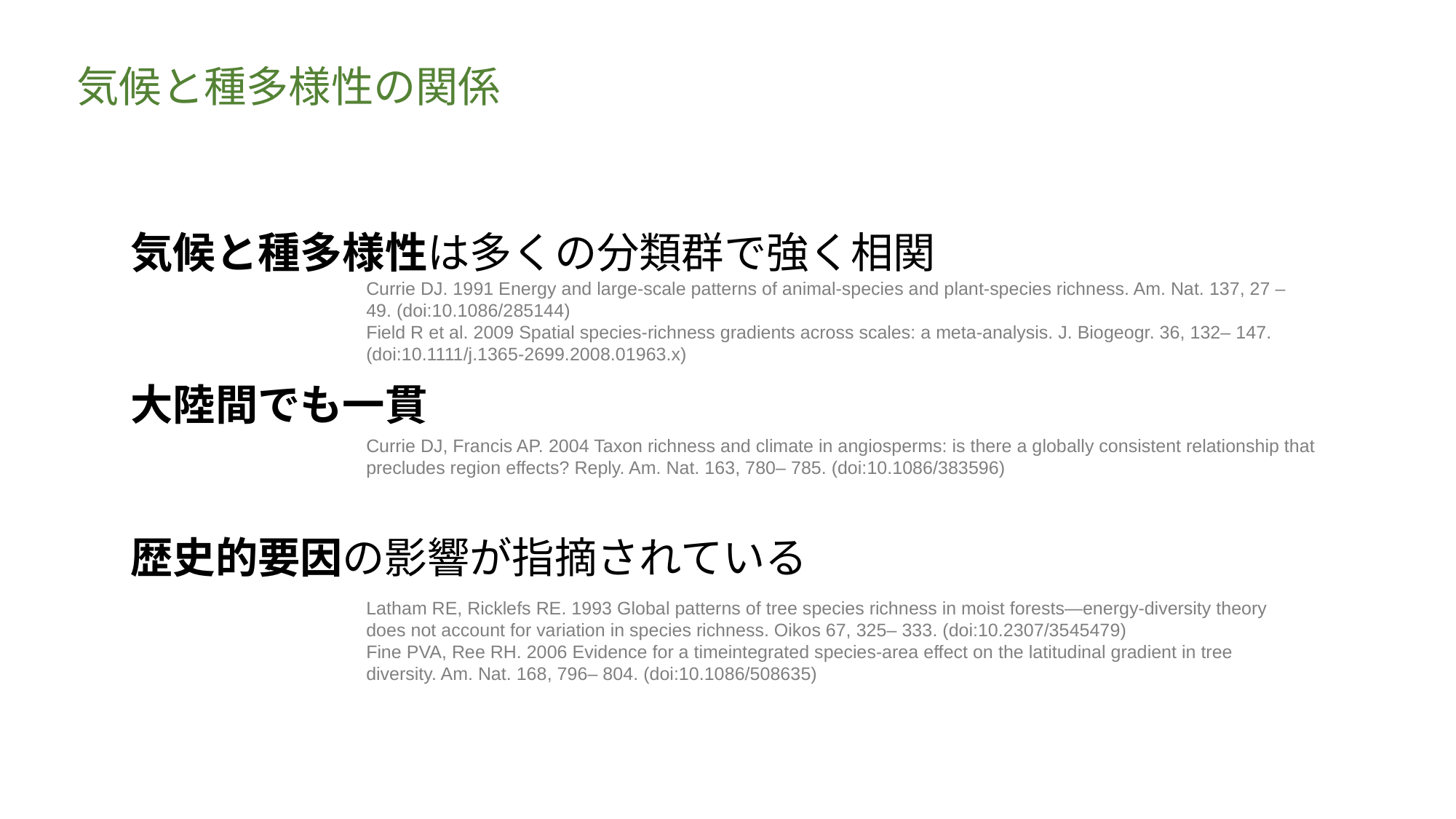

気候と種多様性の関係
気候と種多様性は多くの分類群で強く相関

大陸間でも一貫

歴史的要因の影響が指摘されている
Currie DJ. 1991 Energy and large-scale patterns of animal-species and plant-species richness. Am. Nat. 137, 27 – 49. (doi:10.1086/285144)
Field R et al. 2009 Spatial species-richness gradients across scales: a meta-analysis. J. Biogeogr. 36, 132– 147. (doi:10.1111/j.1365-2699.2008.01963.x)
Currie DJ, Francis AP. 2004 Taxon richness and climate in angiosperms: is there a globally consistent relationship that precludes region effects? Reply. Am. Nat. 163, 780– 785. (doi:10.1086/383596)
Latham RE, Ricklefs RE. 1993 Global patterns of tree species richness in moist forests—energy-diversity theory does not account for variation in species richness. Oikos 67, 325– 333. (doi:10.2307/3545479)
Fine PVA, Ree RH. 2006 Evidence for a timeintegrated species-area effect on the latitudinal gradient in tree diversity. Am. Nat. 168, 796– 804. (doi:10.1086/508635)